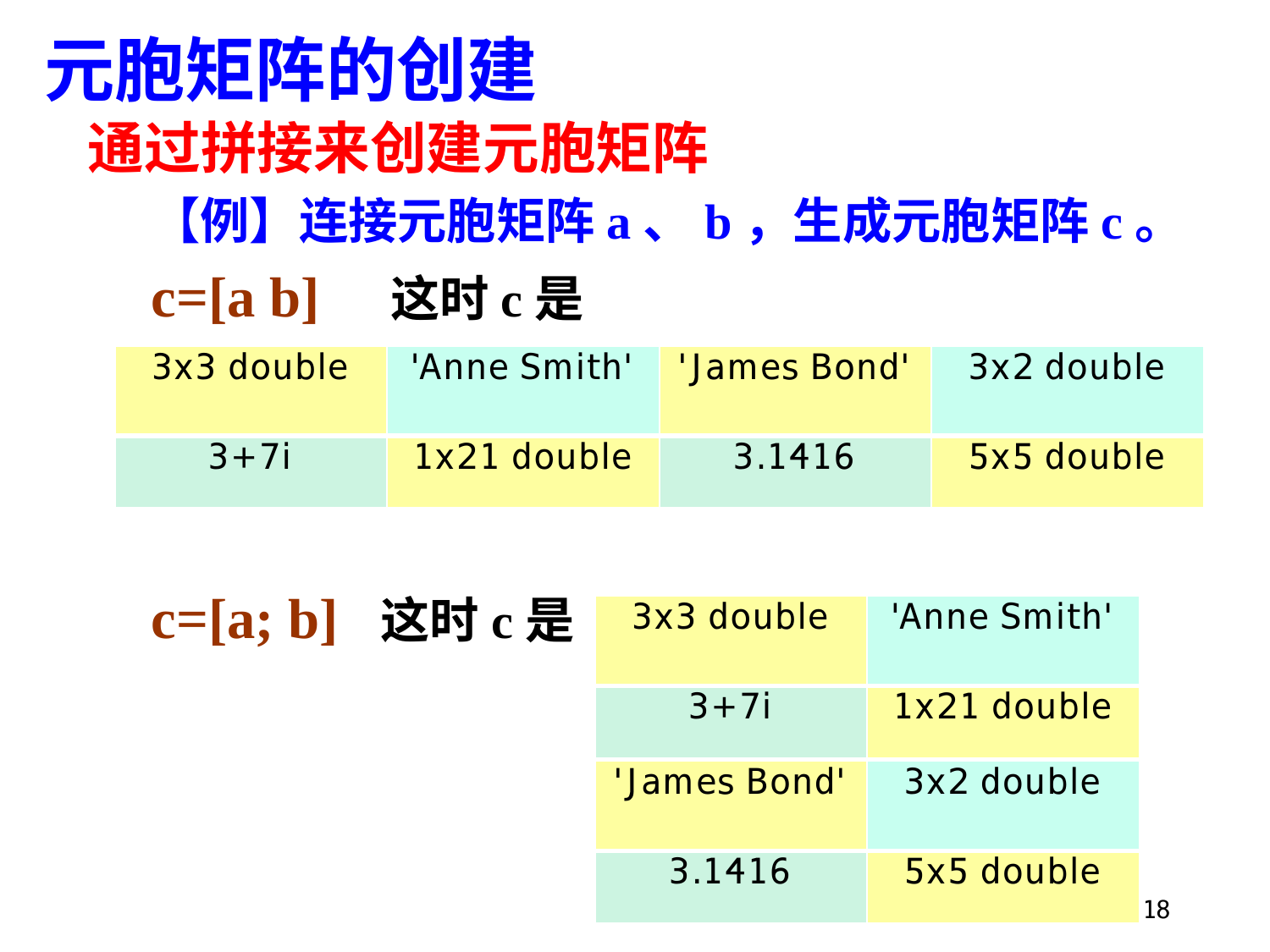

元胞矩阵的创建
通过拼接来创建元胞矩阵
【例】连接元胞矩阵a、b，生成元胞矩阵c。
c=[a b]    这时c是

c=[a; b]  这时c是
| 3x3 double | 'Anne Smith' | 'James Bond' | 3x2 double |
| --- | --- | --- | --- |
| 3+7i | 1x21 double | 3.1416 | 5x5 double |
| 3x3 double | 'Anne Smith' |
| --- | --- |
| 3+7i | 1x21 double |
| 'James Bond' | 3x2 double |
| --- | --- |
| 3.1416 | 5x5 double |
18